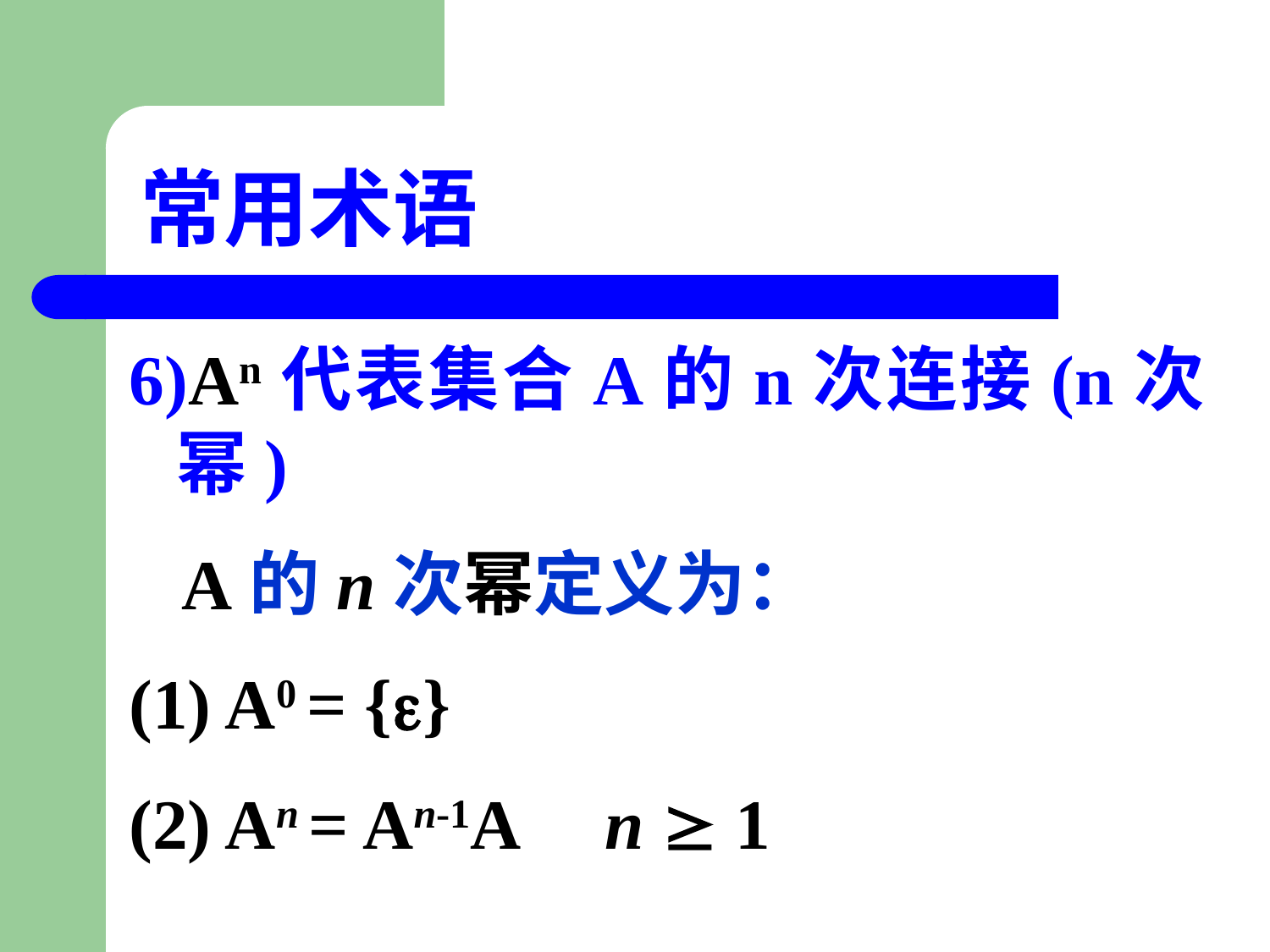

# 常用术语
6)An代表集合A的n次连接(n次幂)
   A的n次幂定义为：
(1) A0 = {ε}
(2) An = An-1A     n ≥ 1